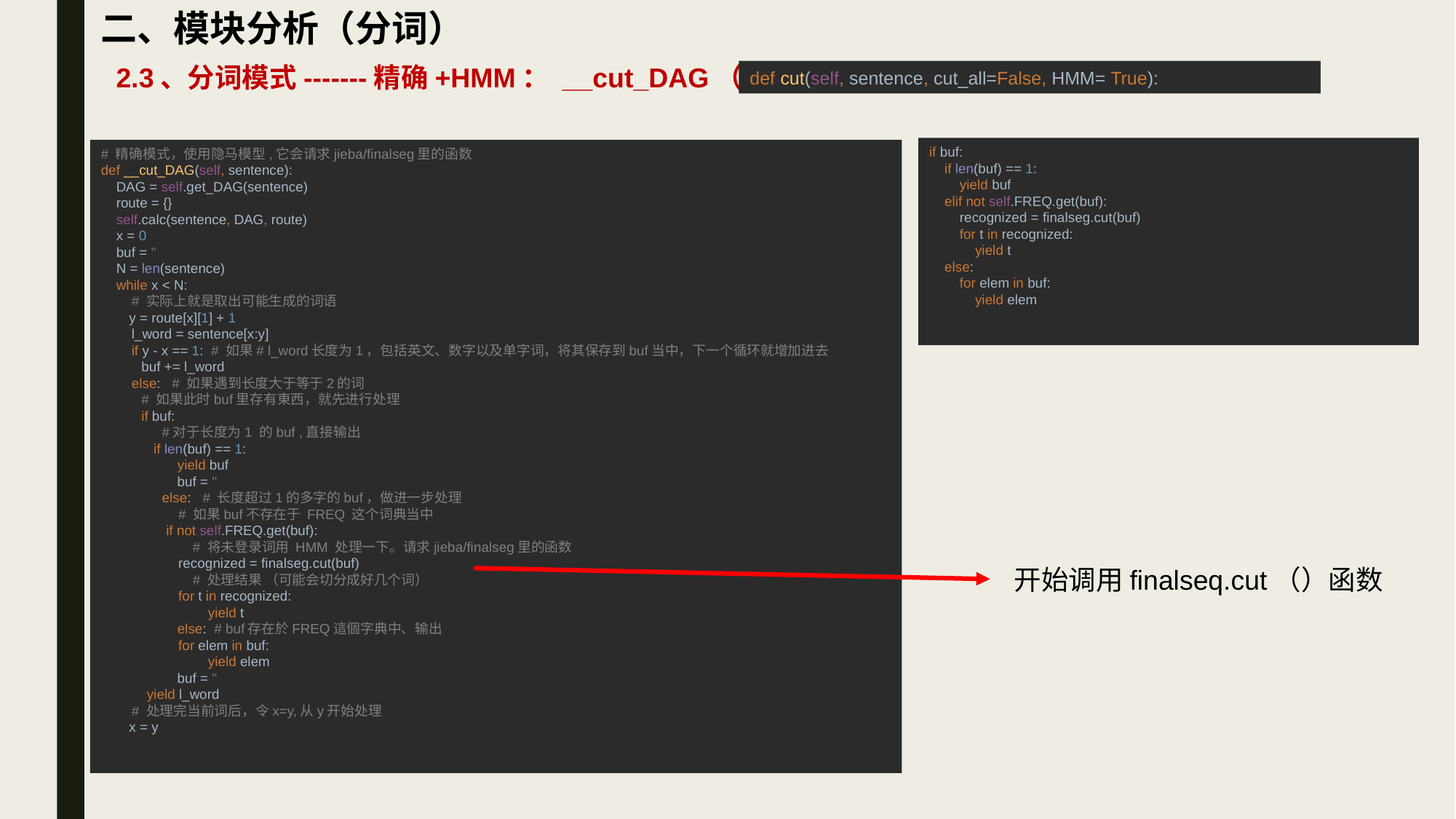

二、模块分析（分词）
2.3、分词模式-------精确+HMM： __cut_DAG（）
def cut(self, sentence, cut_all=False, HMM= True):
# 精确模式，使用隐马模型,它会请求jieba/finalseg里的函数 def __cut_DAG(self, sentence): DAG = self.get_DAG(sentence) route = {} self.calc(sentence, DAG, route) x = 0 buf = '' N = len(sentence) while x < N: # 实际上就是取出可能生成的词语 y = route[x][1] + 1 l_word = sentence[x:y] if y - x == 1:  # 如果# l_word长度为1，包括英文、数字以及单字词，将其保存到buf当中，下一个循环就增加进去 buf += l_word else:   # 如果遇到长度大于等于2的词 # 如果此时buf里存有東西，就先进行处理 if buf: #对于长度为1 的buf ,直接输出 if len(buf) == 1: yield buf buf = '' else:   # 长度超过1的多字的buf，做进一步处理 # 如果buf不存在于 FREQ 这个词典当中 if not self.FREQ.get(buf): # 将未登录词用 HMM 处理一下。请求jieba/finalseg里的函数 recognized = finalseg.cut(buf) # 处理结果 （可能会切分成好几个词） for t in recognized: yield t else:  # buf存在於FREQ這個字典中、输出 for elem in buf: yield elem buf = '' yield l_word # 处理完当前词后，令x=y,从y开始处理 x = y
if buf:
    if len(buf) == 1:
        yield buf
    elif not self.FREQ.get(buf):
        recognized = finalseg.cut(buf)
        for t in recognized:
            yield t
    else:
        for elem in buf:
            yield elem
开始调用finalseq.cut（）函数